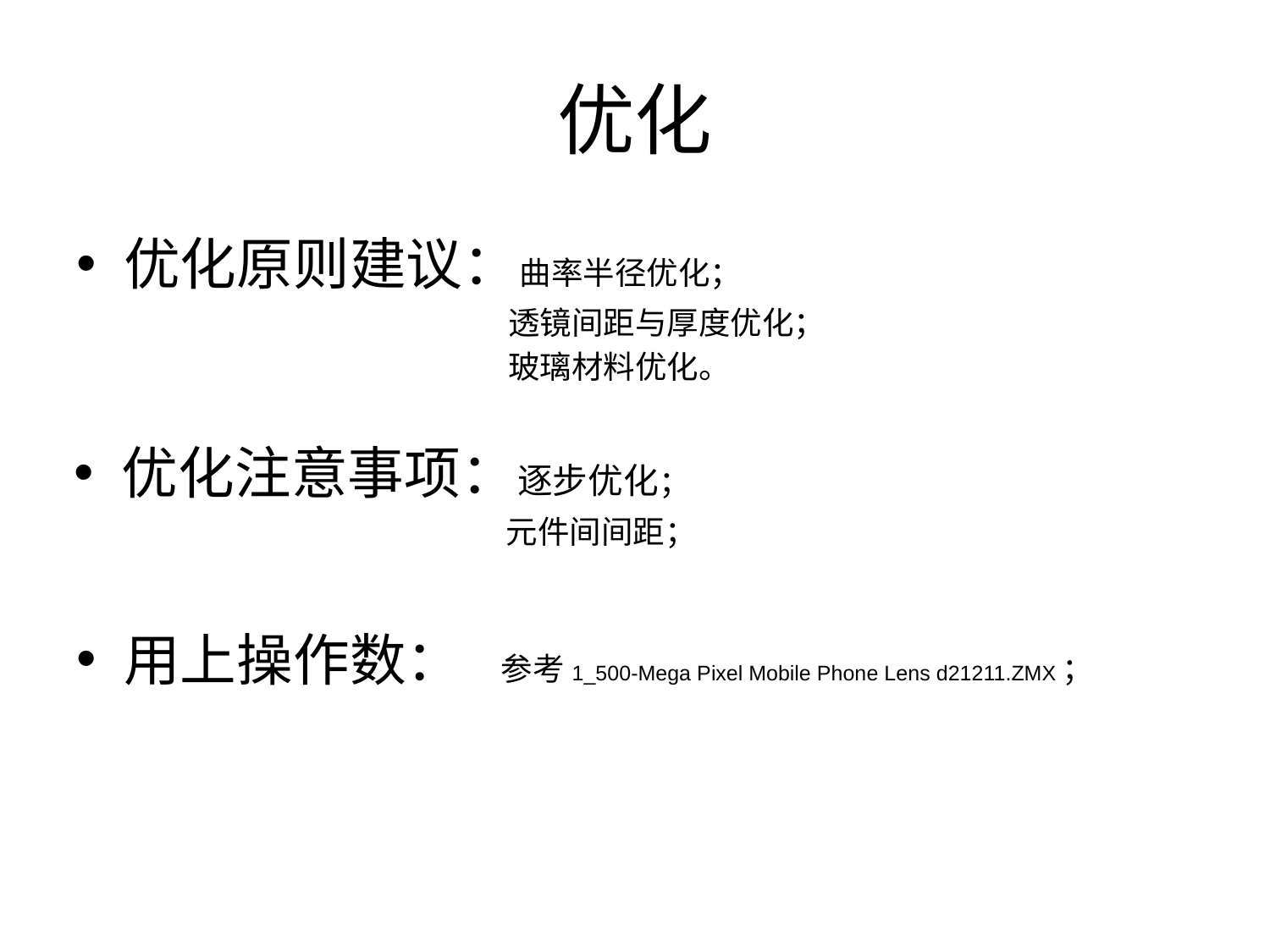

# 优化
优化原则建议：曲率半径优化；
			      透镜间距与厚度优化；
			      玻璃材料优化。

优化注意事项：逐步优化；
			      元件间间距；

用上操作数：   参考1_500-Mega Pixel Mobile Phone Lens d21211.ZMX；